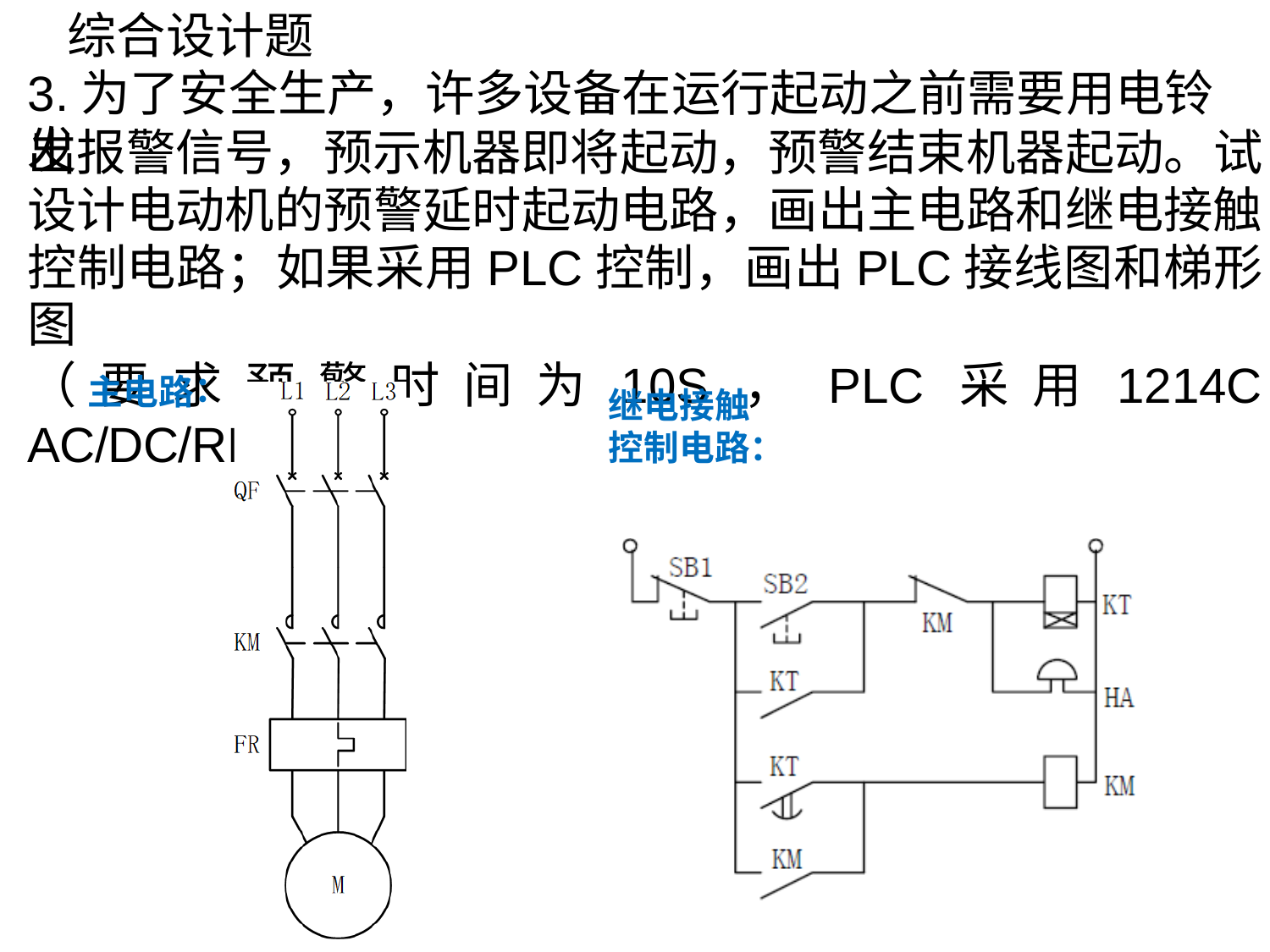

# 综合设计题
3.为了安全生产，许多设备在运行起动之前需要用电铃发
出报警信号，预示机器即将起动，预警结束机器起动。试 设计电动机的预警延时起动电路，画出主电路和继电接触 控制电路；如果采用PLC控制，画出PLC接线图和梯形图
（要求预警时间为10S，PLC采用1214C AC/DC/RLY）。
主电路
：
继电接触 控制电路：